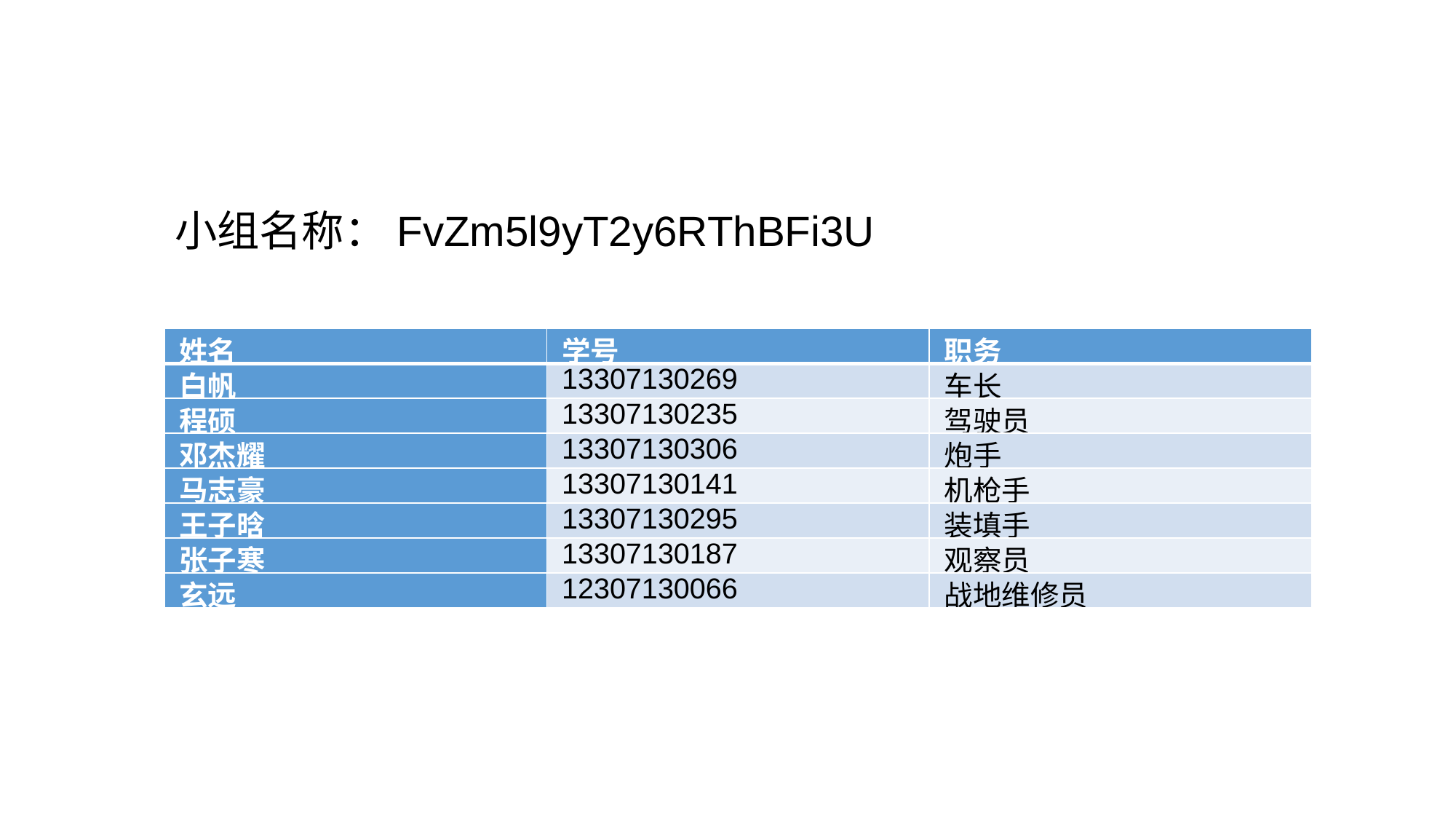

小组名称：FvZm5l9yT2y6RThBFi3U

| 姓名 | 学号 | 职务 |
| --- | --- | --- |
| 白帆 | 13307130269 | 车长 |
| 程硕 | 13307130235 | 驾驶员 |
| 邓杰耀 | 13307130306 | 炮手 |
| 马志豪 | 13307130141 | 机枪手 |
| 王子晗 | 13307130295 | 装填手 |
| 张子寒 | 13307130187 | 观察员 |
| 玄远 | 12307130066 | 战地维修员 |